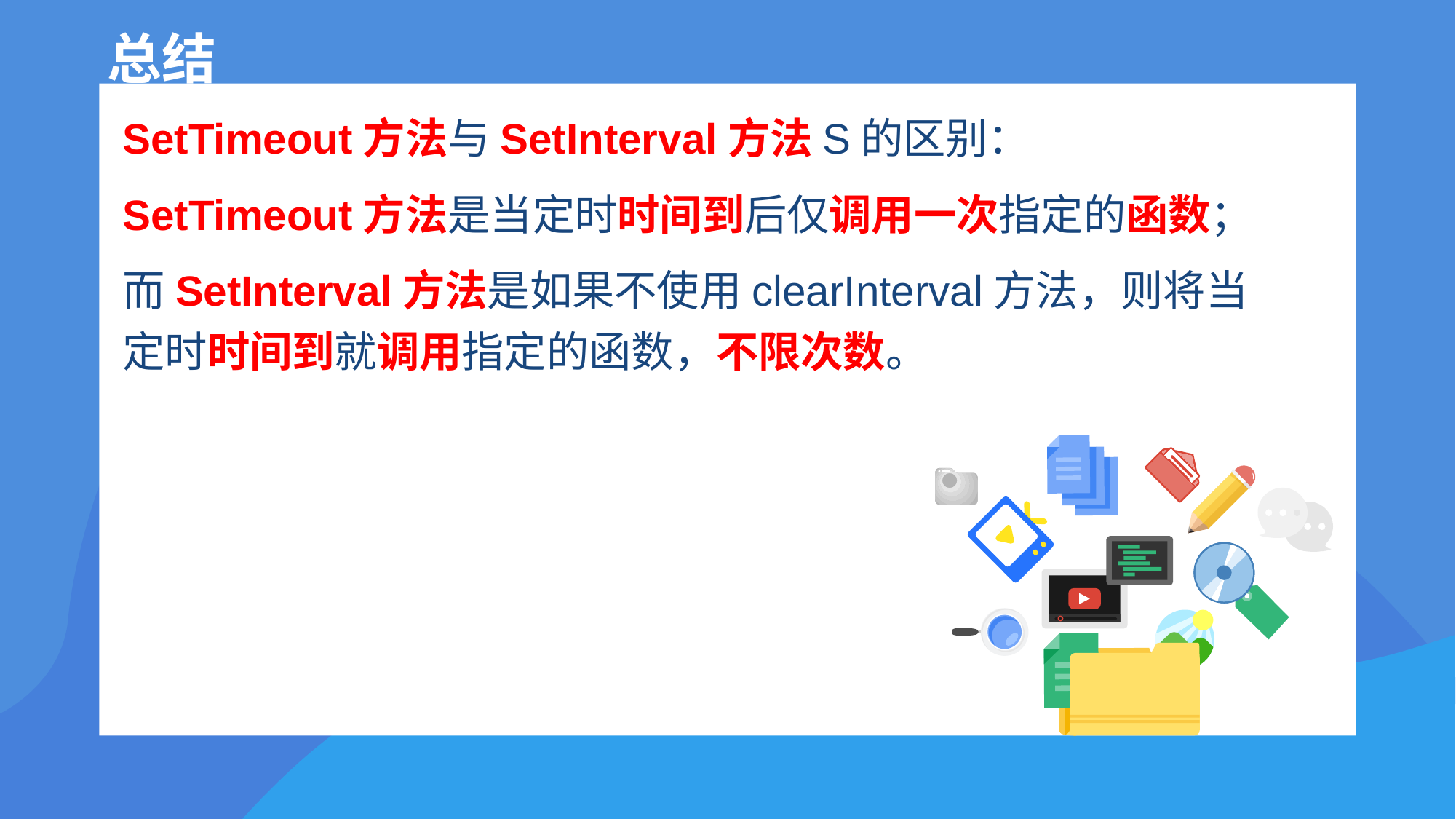

# 总结
SetTimeout方法与SetInterval方法S的区别：
SetTimeout方法是当定时时间到后仅调用一次指定的函数；
而SetInterval方法是如果不使用clearInterval方法，则将当定时时间到就调用指定的函数，不限次数。